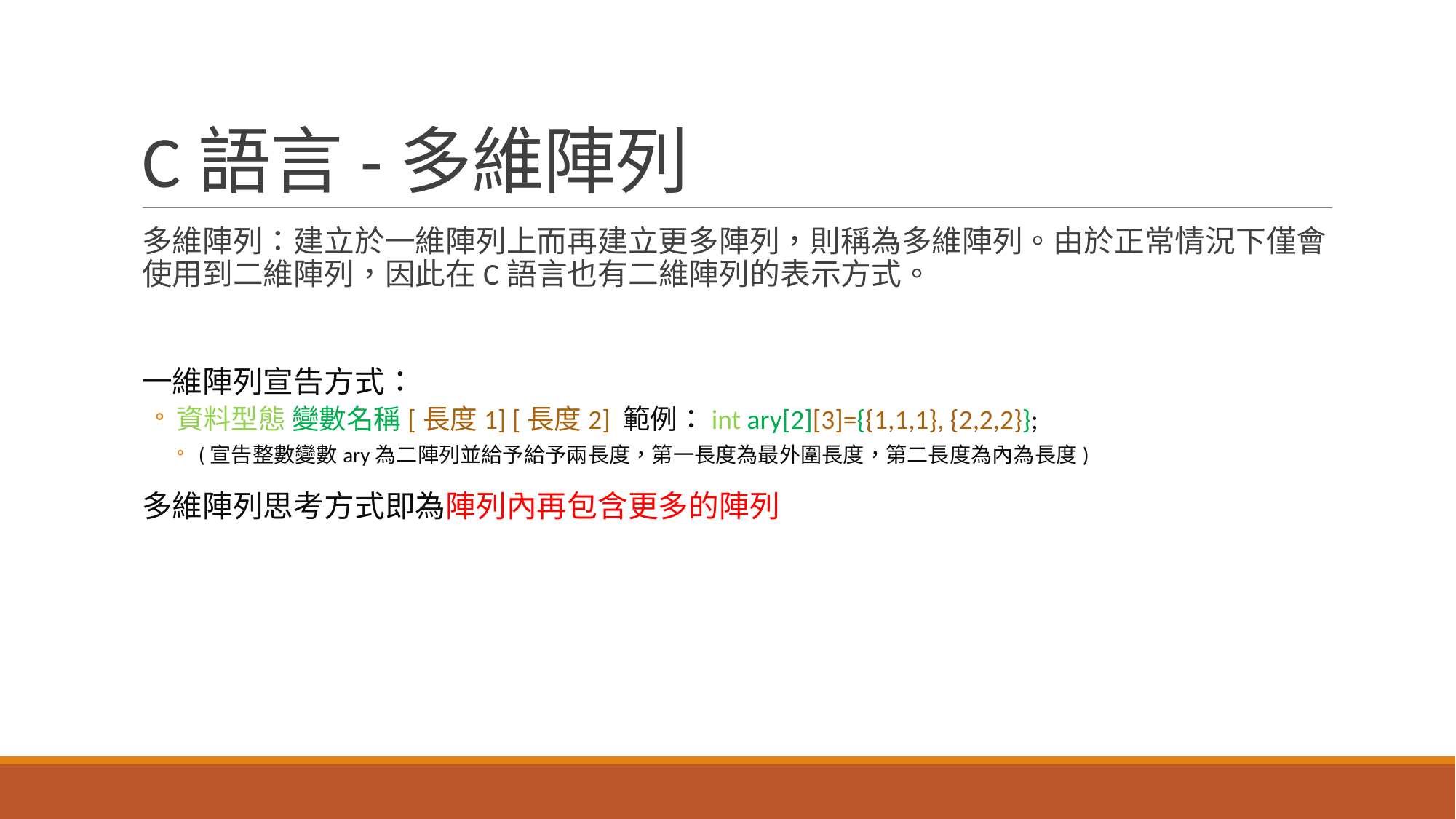

# C語言-多維陣列
多維陣列：建立於一維陣列上而再建立更多陣列，則稱為多維陣列。由於正常情況下僅會使用到二維陣列，因此在C語言也有二維陣列的表示方式。

一維陣列宣告方式：
資料型態 變數名稱[長度1] [長度2] 範例：int ary[2][3]={{1,1,1}, {2,2,2}};
(宣告整數變數ary為二陣列並給予給予兩長度，第一長度為最外圍長度，第二長度為內為長度)
多維陣列思考方式即為陣列內再包含更多的陣列